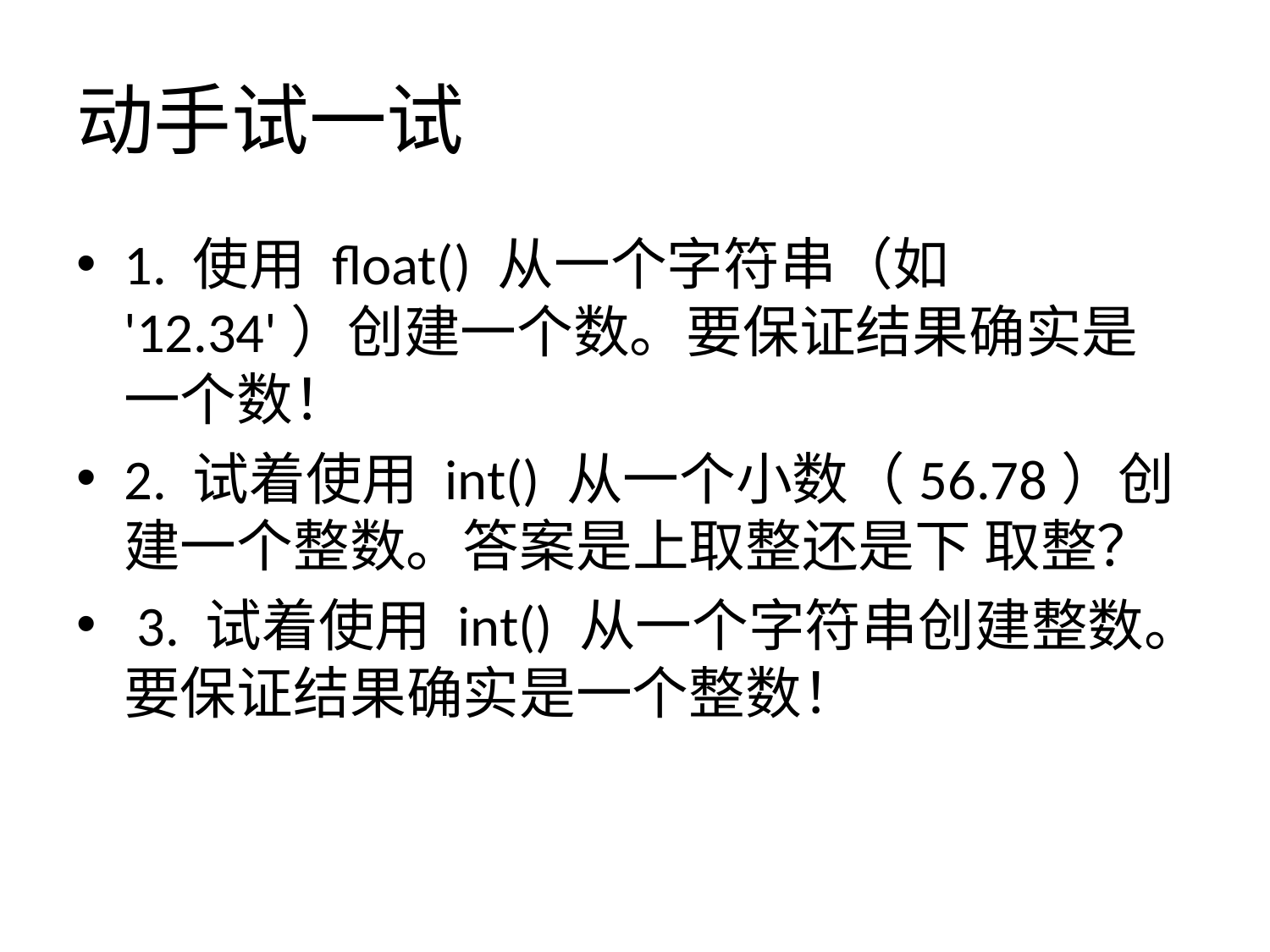

# 动手试一试
1. 使用 float() 从一个字符串（如 '12.34'）创建一个数。要保证结果确实是 一个数！
2. 试着使用 int() 从一个小数（56.78）创建一个整数。答案是上取整还是下 取整？
 3. 试着使用 int() 从一个字符串创建整数。要保证结果确实是一个整数！